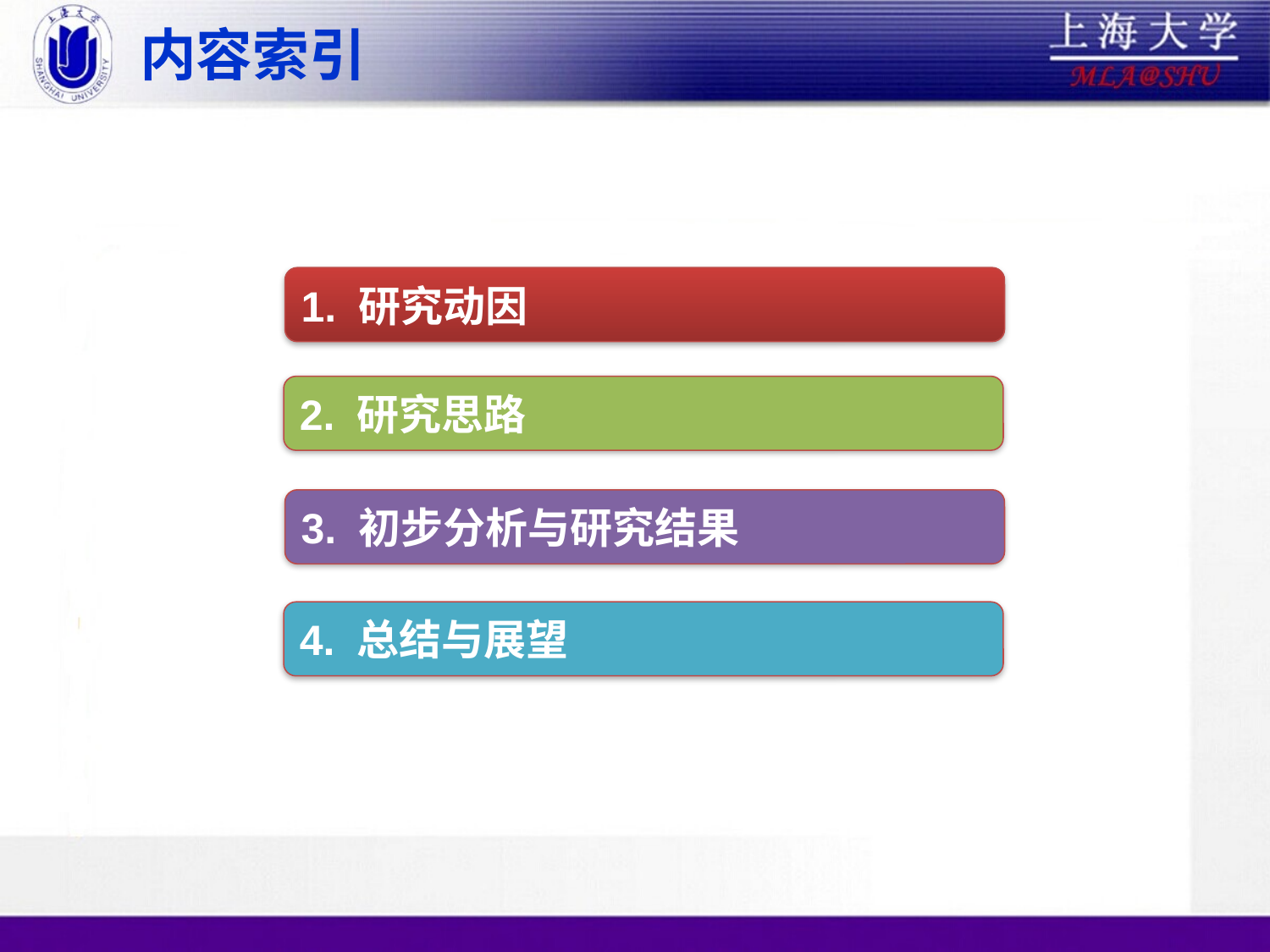

内容索引
1. 研究动因
2. 研究思路
3. 初步分析与研究结果
4. 总结与展望